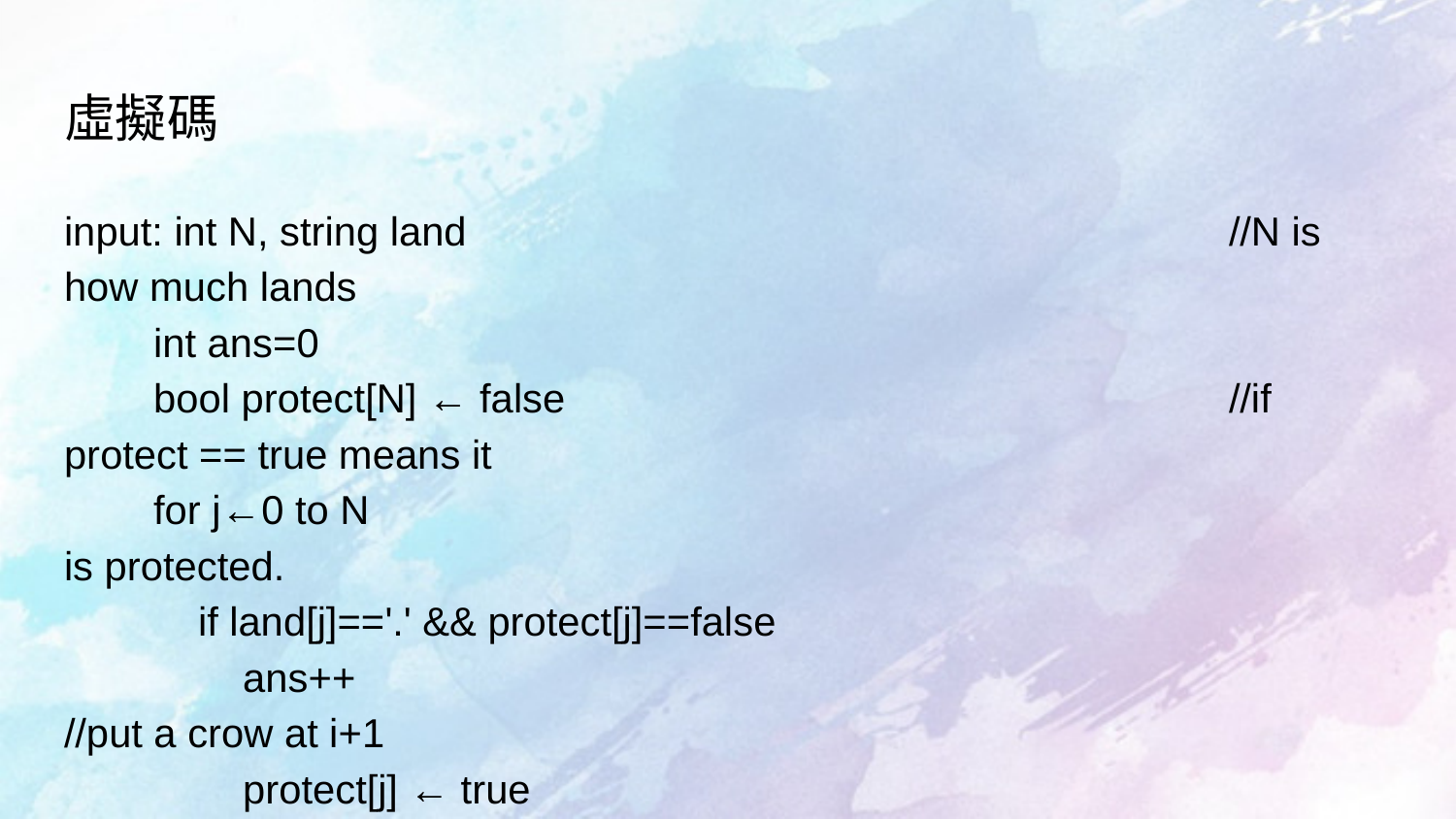

# 虛擬碼
input: int N, string land						//N is how much lands
        int ans=0
        bool protect[N] ← false					//if protect == true means it
        for j←0 to N							  is protected.
            if land[j]=='.' && protect[j]==false
                ans++      							//put a crow at i+1
                protect[j] ← true
                protect[j+1] ← true
                protect[j+2] ← true
        cout<<"Case "<<i+1<<": "<<ans<<endl;